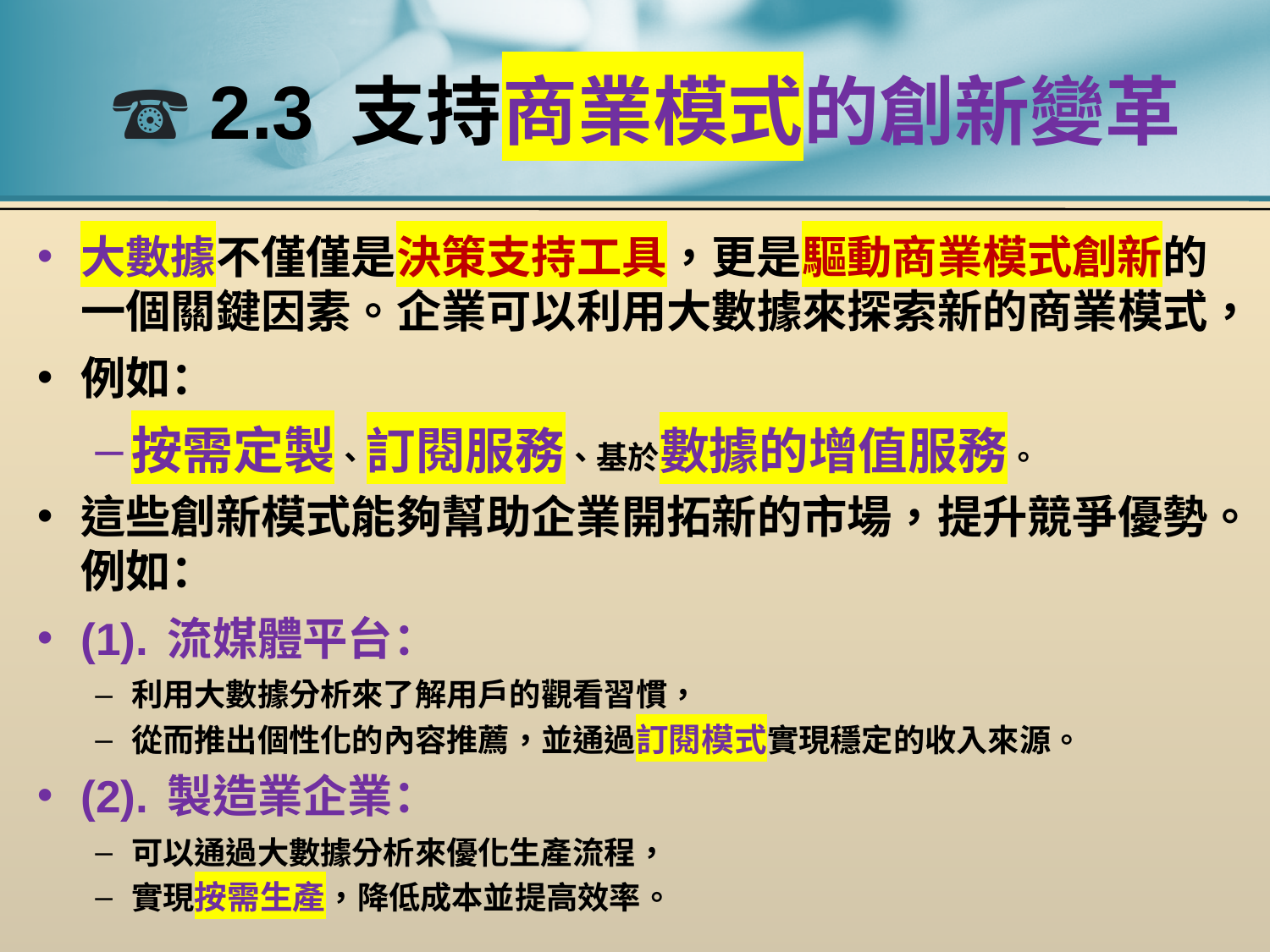

# ☎ 2.3 支持商業模式的創新變革
大數據不僅僅是決策支持工具，更是驅動商業模式創新的一個關鍵因素。企業可以利用大數據來探索新的商業模式，
例如：
按需定製、訂閱服務、基於數據的增值服務。
這些創新模式能夠幫助企業開拓新的市場，提升競爭優勢。例如：
(1). 流媒體平台：
利用大數據分析來了解用戶的觀看習慣，
從而推出個性化的內容推薦，並通過訂閱模式實現穩定的收入來源。
(2). 製造業企業：
可以通過大數據分析來優化生產流程，
實現按需生產，降低成本並提高效率。